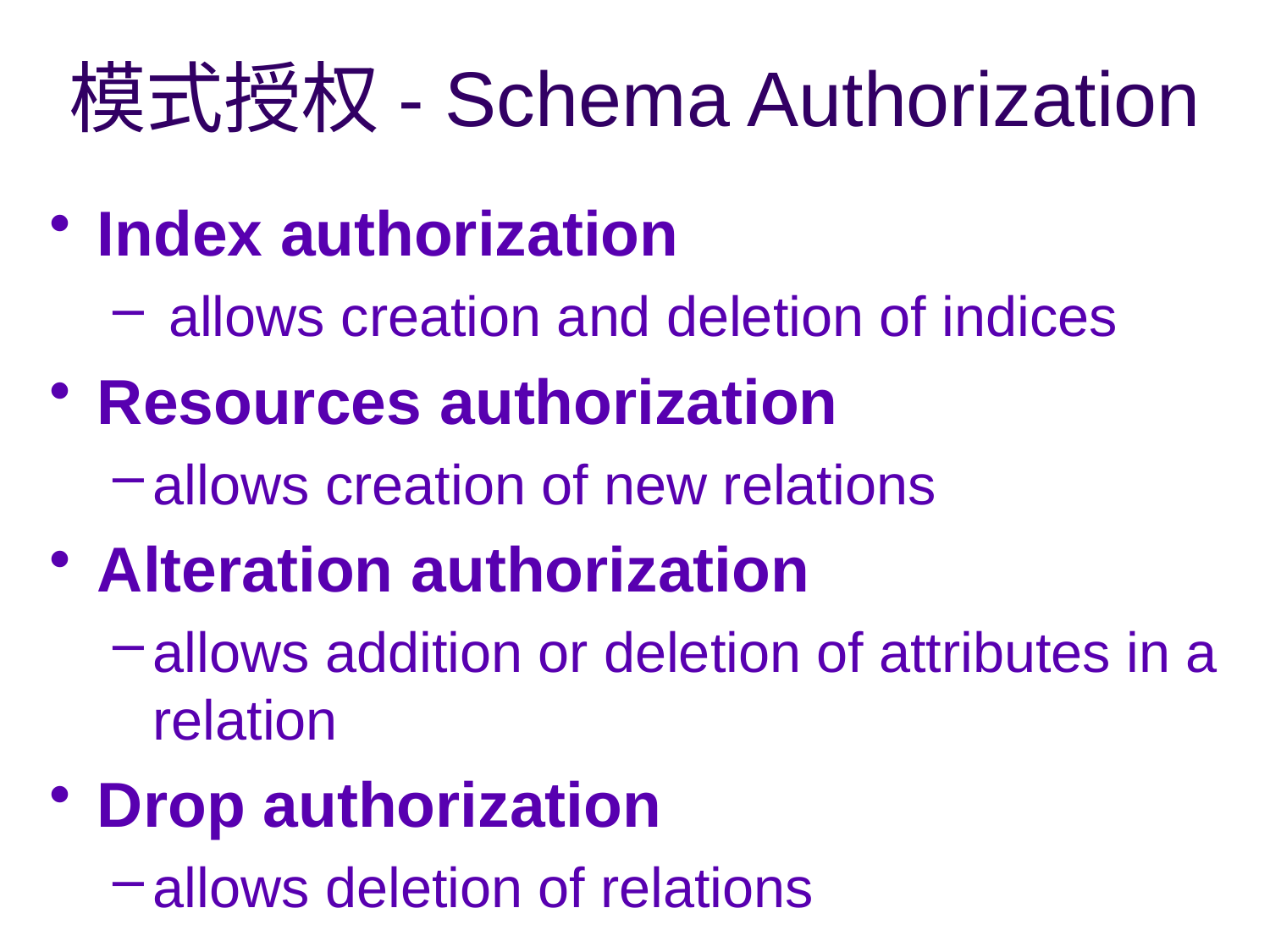

# 模式授权- Schema Authorization
Index authorization
 allows creation and deletion of indices
Resources authorization
allows creation of new relations
Alteration authorization
allows addition or deletion of attributes in a relation
Drop authorization
allows deletion of relations